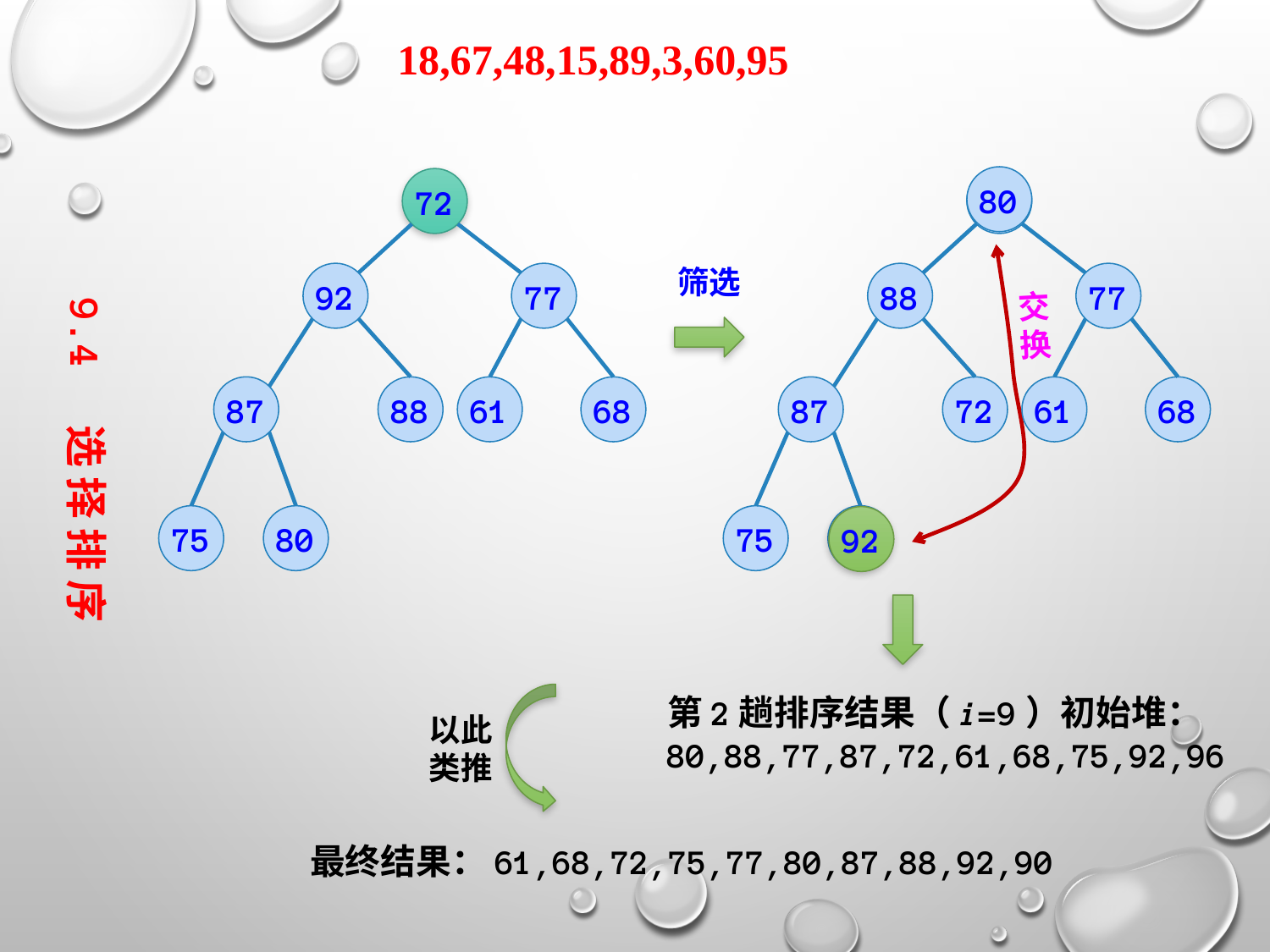

18,67,48,15,89,3,60,95
80
72
92
77
87
88
61
68
75
80
92
88
77
87
72
61
68
75
80

交换
筛选
9.4  选 择 排 序

92

以此类推
最终结果：61,68,72,75,77,80,87,88,92,90
第2趟排序结果（i=9）初始堆：
80,88,77,87,72,61,68,75,92,96